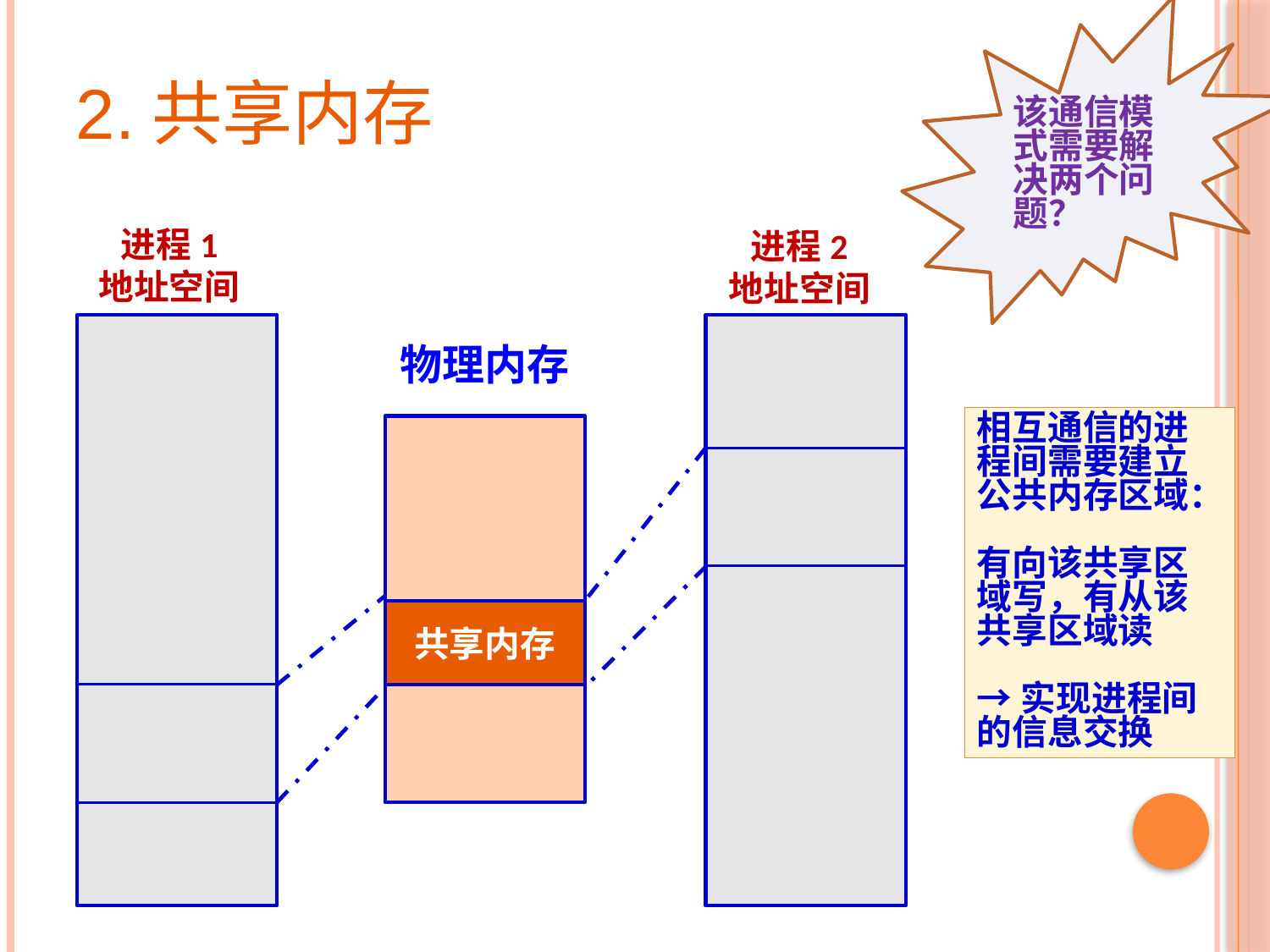

该通信模式需要解决两个问题？
# 2.共享内存
进程1
地址空间
进程2
地址空间

物理内存
相互通信的进程间需要建立公共内存区域：

有向该共享区域写，有从该共享区域读

→实现进程间的信息交换

共享内存